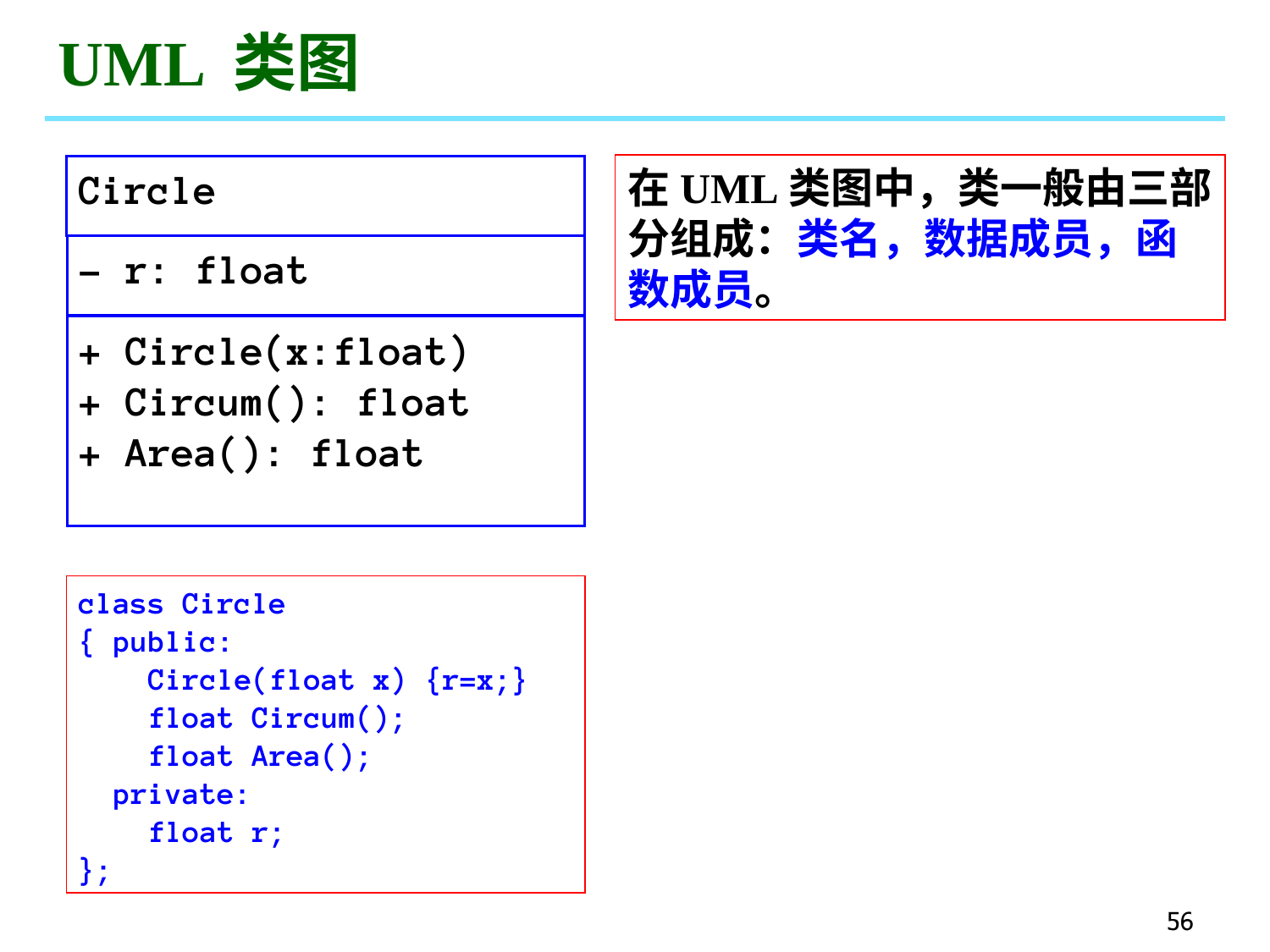

# UML 类图
在UML类图中，类一般由三部分组成：类名，数据成员，函数成员。
Circle
- r: float
+ Circle(x:float)
+ Circum(): float
+ Area(): float
class Circle
{ public:
    Circle(float x) {r=x;}
    float Circum();
    float Area();
  private:
    float r;
};
56